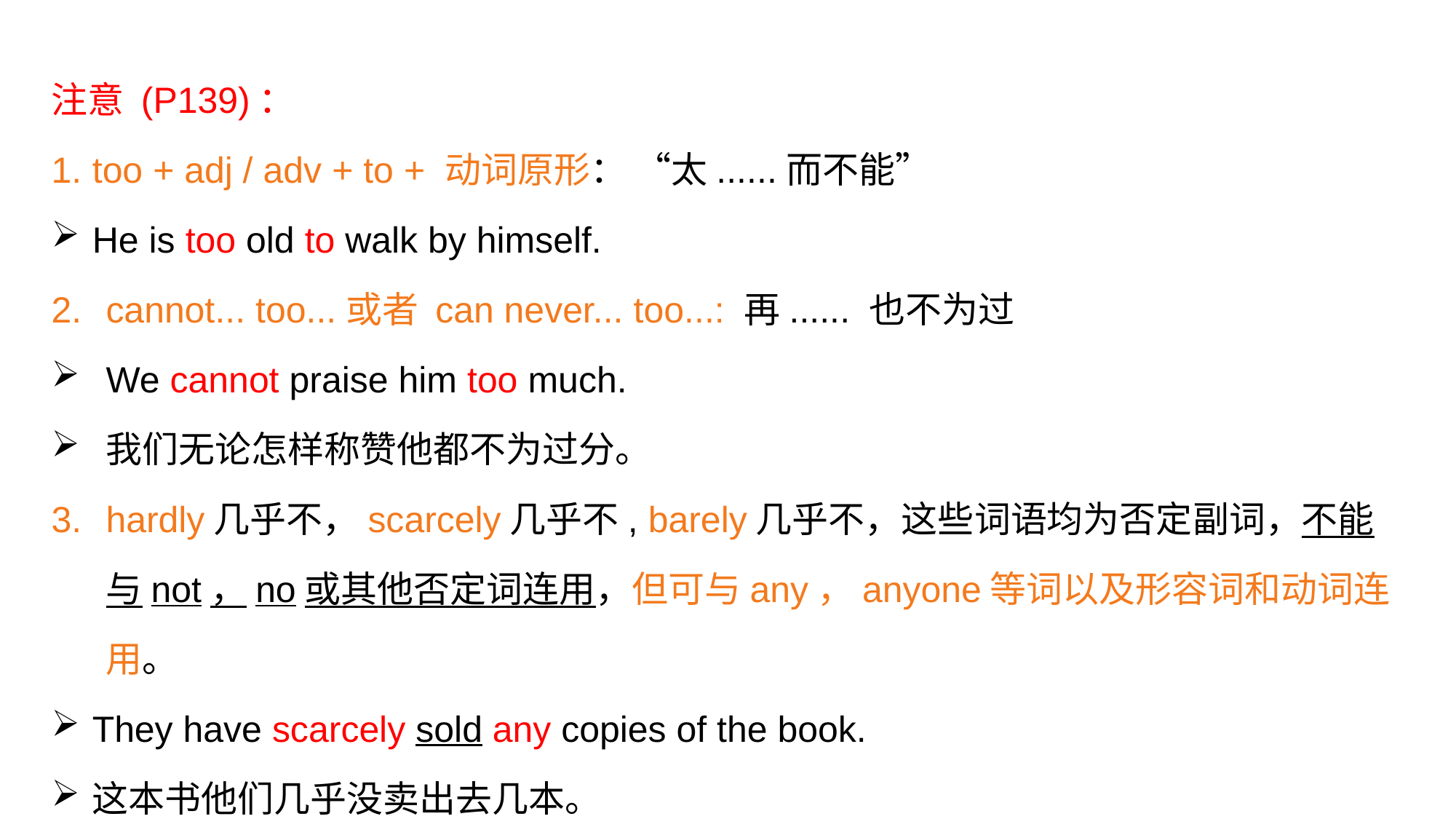

注意 (P139)：
too + adj / adv + to + 动词原形： “太......而不能”
He is too old to walk by himself.
cannot... too...或者 can never... too...: 再...... 也不为过
We cannot praise him too much.
我们无论怎样称赞他都不为过分。
hardly几乎不，scarcely几乎不, barely几乎不，这些词语均为否定副词，不能与not，no或其他否定词连用，但可与any，anyone等词以及形容词和动词连用。
They have scarcely sold any copies of the book.
这本书他们几乎没卖出去几本。